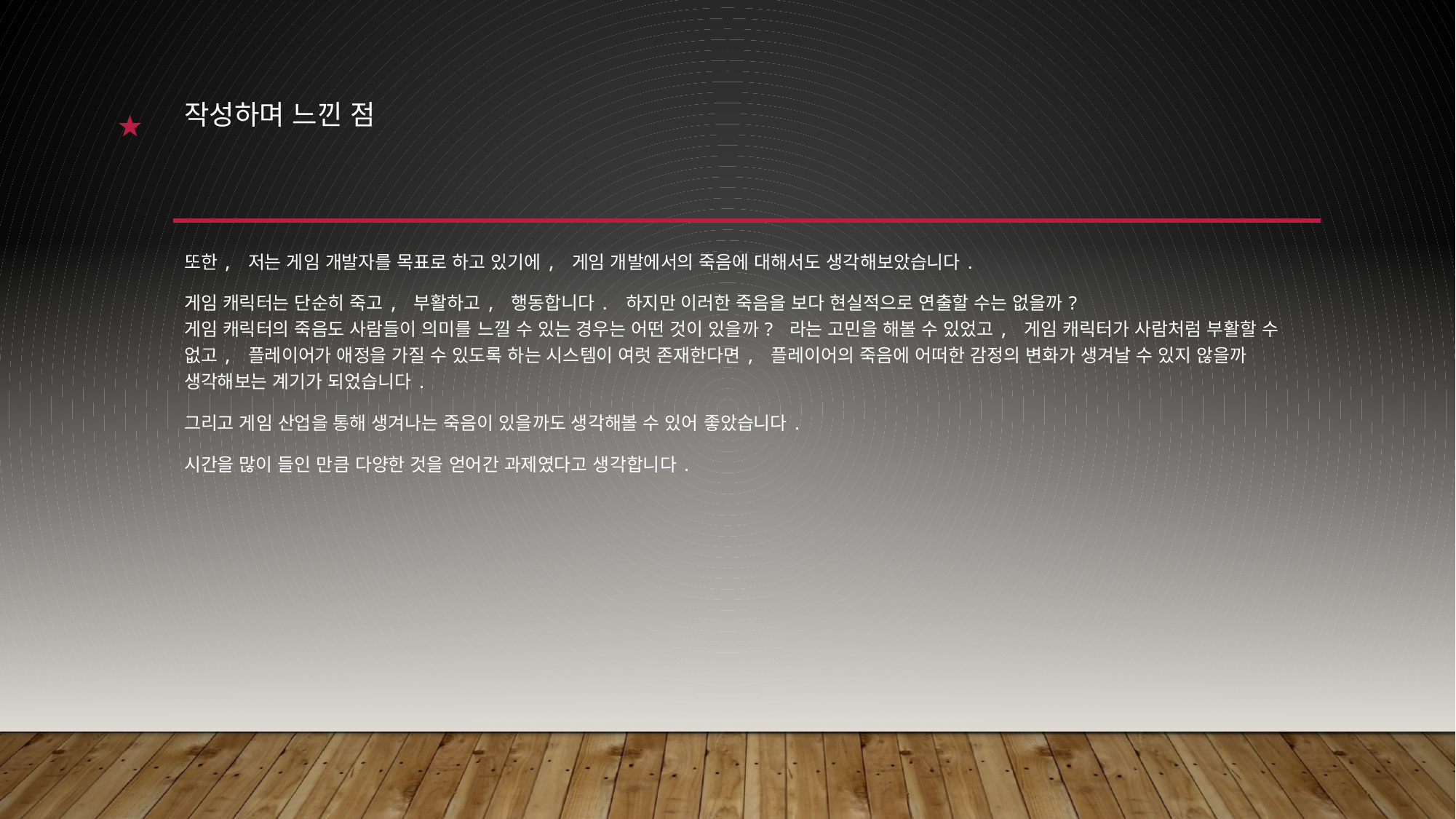

★
# 작성하며 느낀 점
또한, 저는 게임 개발자를 목표로 하고 있기에, 게임 개발에서의 죽음에 대해서도 생각해보았습니다.
게임 캐릭터는 단순히 죽고, 부활하고, 행동합니다. 하지만 이러한 죽음을 보다 현실적으로 연출할 수는 없을까?
게임 캐릭터의 죽음도 사람들이 의미를 느낄 수 있는 경우는 어떤 것이 있을까? 라는 고민을 해볼 수 있었고, 게임 캐릭터가 사람처럼 부활할 수 없고, 플레이어가 애정을 가질 수 있도록 하는 시스템이 여럿 존재한다면, 플레이어의 죽음에 어떠한 감정의 변화가 생겨날 수 있지 않을까 생각해보는 계기가 되었습니다.
그리고 게임 산업을 통해 생겨나는 죽음이 있을까도 생각해볼 수 있어 좋았습니다.
시간을 많이 들인 만큼 다양한 것을 얻어간 과제였다고 생각합니다.